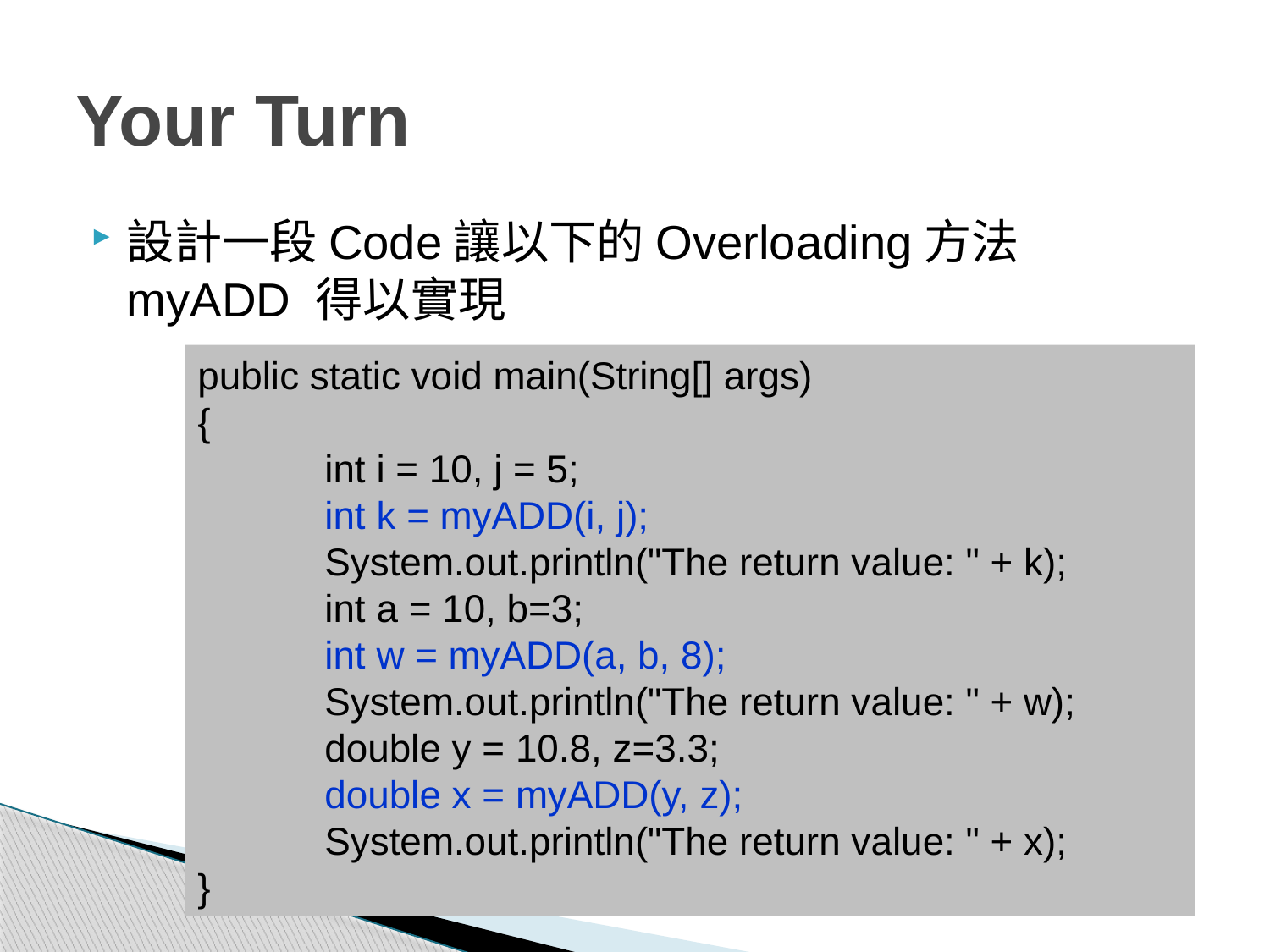

# Your Turn
設計一段Code讓以下的Overloading方法 myADD 得以實現
public static void main(String[] args)
{
 	int i = 10, j = 5;
   	int k = myADD(i, j);
    	System.out.println("The return value: " + k);
    	int a = 10, b=3;
    	int w = myADD(a, b, 8);
    	System.out.println("The return value: " + w);
    	double y = 10.8, z=3.3;
    	double x = myADD(y, z);
    	System.out.println("The return value: " + x);
}